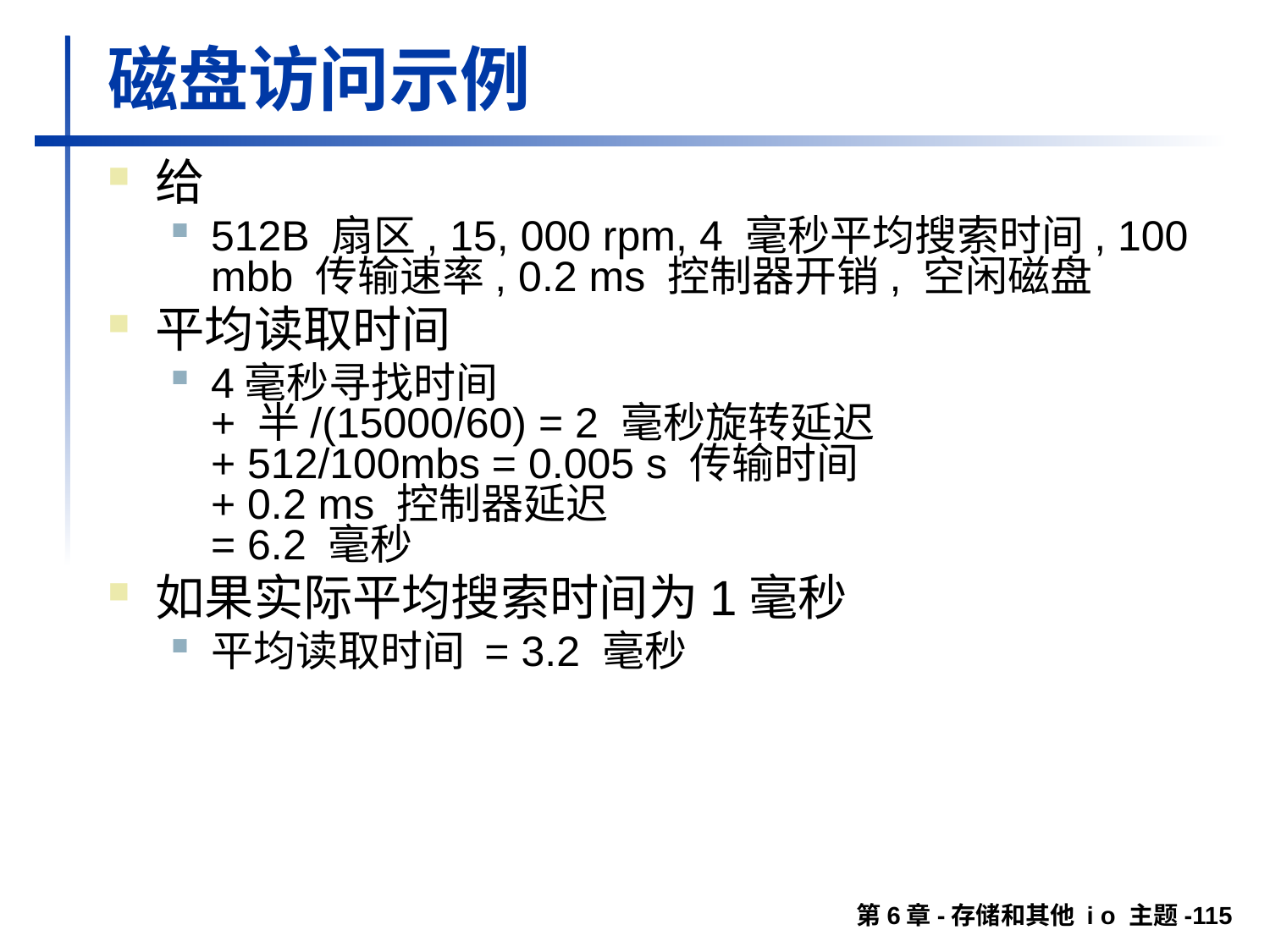

# 磁盘访问示例
给
512B 扇区, 15, 000 rpm, 4 毫秒平均搜索时间, 100 mbb 传输速率, 0.2 ms 控制器开销, 空闲磁盘
平均读取时间
4毫秒寻找时间
+ 半/(15000/60) = 2 毫秒旋转延迟
+ 512/100mbs = 0.005 s 传输时间
+ 0.2 ms 控制器延迟
= 6.2 毫秒
如果实际平均搜索时间为1毫秒
平均读取时间 = 3.2 毫秒
第6章-存储和其他 i o 主题-115